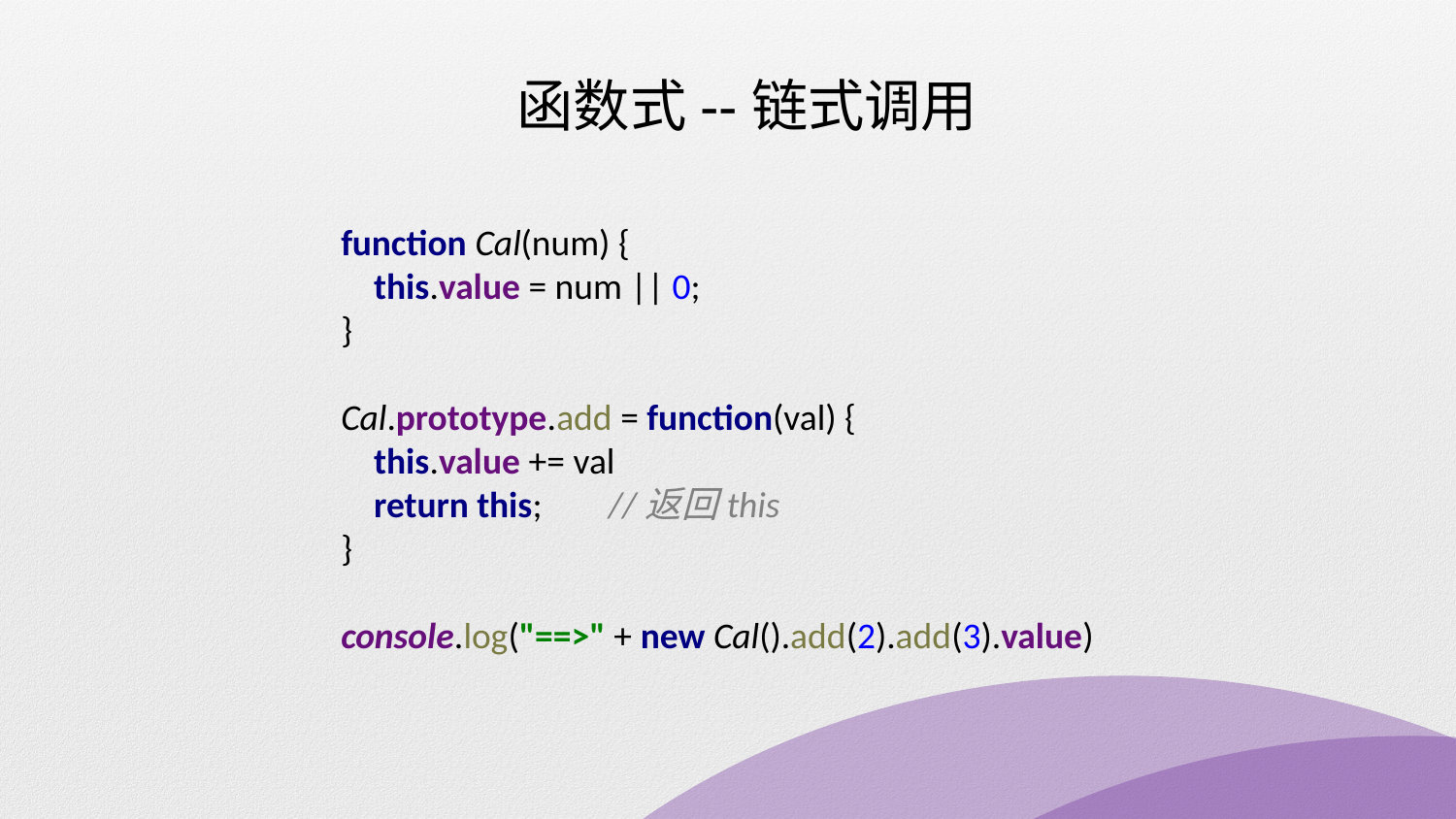

函数式--链式调用
function Cal(num) {
    this.value = num || 0;
}
Cal.prototype.add = function(val) {
    this.value += val
    return this;        //返回this
}
console.log("==>" + new Cal().add(2).add(3).value)